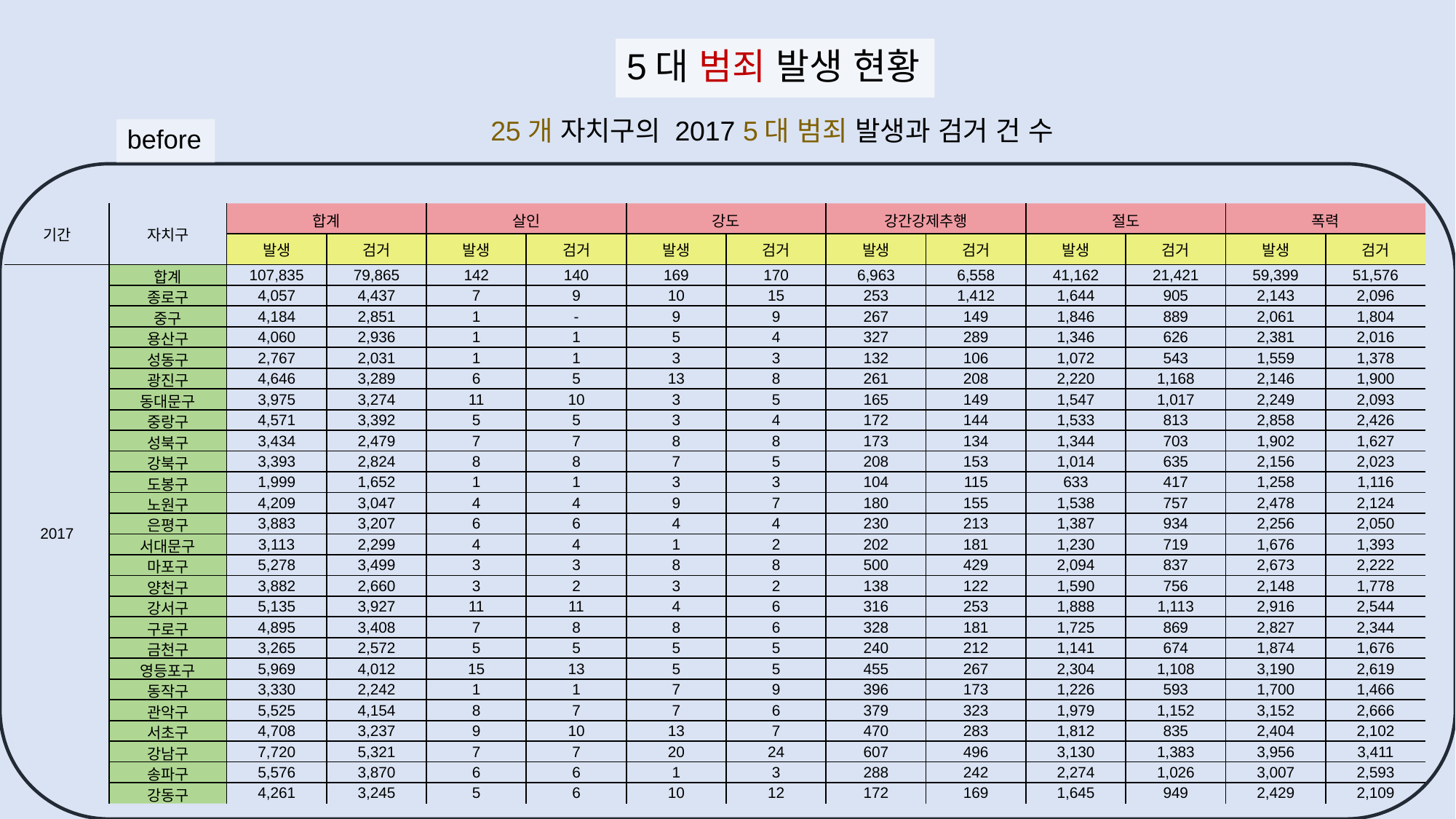

# 5대 범죄 발생 현황
25개 자치구의 2017 5대 범죄 발생과 검거 건 수
before

| 기간 | 자치구 | 합계 |  | 살인 |  | 강도 |  | 강간강제추행 |  | 절도 |  | 폭력 |  |
| --- | --- | --- | --- | --- | --- | --- | --- | --- | --- | --- | --- | --- | --- |
|  |  | 발생 | 검거 | 발생 | 검거 | 발생 | 검거 | 발생 | 검거 | 발생 | 검거 | 발생 | 검거 |
| 2017 | 합계 | 107,835 | 79,865 | 142 | 140 | 169 | 170 | 6,963 | 6,558 | 41,162 | 21,421 | 59,399 | 51,576 |
|  | 종로구 | 4,057 | 4,437 | 7 | 9 | 10 | 15 | 253 | 1,412 | 1,644 | 905 | 2,143 | 2,096 |
|  | 중구 | 4,184 | 2,851 | 1 | - | 9 | 9 | 267 | 149 | 1,846 | 889 | 2,061 | 1,804 |
|  | 용산구 | 4,060 | 2,936 | 1 | 1 | 5 | 4 | 327 | 289 | 1,346 | 626 | 2,381 | 2,016 |
|  | 성동구 | 2,767 | 2,031 | 1 | 1 | 3 | 3 | 132 | 106 | 1,072 | 543 | 1,559 | 1,378 |
|  | 광진구 | 4,646 | 3,289 | 6 | 5 | 13 | 8 | 261 | 208 | 2,220 | 1,168 | 2,146 | 1,900 |
|  | 동대문구 | 3,975 | 3,274 | 11 | 10 | 3 | 5 | 165 | 149 | 1,547 | 1,017 | 2,249 | 2,093 |
|  | 중랑구 | 4,571 | 3,392 | 5 | 5 | 3 | 4 | 172 | 144 | 1,533 | 813 | 2,858 | 2,426 |
|  | 성북구 | 3,434 | 2,479 | 7 | 7 | 8 | 8 | 173 | 134 | 1,344 | 703 | 1,902 | 1,627 |
|  | 강북구 | 3,393 | 2,824 | 8 | 8 | 7 | 5 | 208 | 153 | 1,014 | 635 | 2,156 | 2,023 |
|  | 도봉구 | 1,999 | 1,652 | 1 | 1 | 3 | 3 | 104 | 115 | 633 | 417 | 1,258 | 1,116 |
|  | 노원구 | 4,209 | 3,047 | 4 | 4 | 9 | 7 | 180 | 155 | 1,538 | 757 | 2,478 | 2,124 |
|  | 은평구 | 3,883 | 3,207 | 6 | 6 | 4 | 4 | 230 | 213 | 1,387 | 934 | 2,256 | 2,050 |
|  | 서대문구 | 3,113 | 2,299 | 4 | 4 | 1 | 2 | 202 | 181 | 1,230 | 719 | 1,676 | 1,393 |
|  | 마포구 | 5,278 | 3,499 | 3 | 3 | 8 | 8 | 500 | 429 | 2,094 | 837 | 2,673 | 2,222 |
|  | 양천구 | 3,882 | 2,660 | 3 | 2 | 3 | 2 | 138 | 122 | 1,590 | 756 | 2,148 | 1,778 |
|  | 강서구 | 5,135 | 3,927 | 11 | 11 | 4 | 6 | 316 | 253 | 1,888 | 1,113 | 2,916 | 2,544 |
|  | 구로구 | 4,895 | 3,408 | 7 | 8 | 8 | 6 | 328 | 181 | 1,725 | 869 | 2,827 | 2,344 |
|  | 금천구 | 3,265 | 2,572 | 5 | 5 | 5 | 5 | 240 | 212 | 1,141 | 674 | 1,874 | 1,676 |
|  | 영등포구 | 5,969 | 4,012 | 15 | 13 | 5 | 5 | 455 | 267 | 2,304 | 1,108 | 3,190 | 2,619 |
|  | 동작구 | 3,330 | 2,242 | 1 | 1 | 7 | 9 | 396 | 173 | 1,226 | 593 | 1,700 | 1,466 |
|  | 관악구 | 5,525 | 4,154 | 8 | 7 | 7 | 6 | 379 | 323 | 1,979 | 1,152 | 3,152 | 2,666 |
|  | 서초구 | 4,708 | 3,237 | 9 | 10 | 13 | 7 | 470 | 283 | 1,812 | 835 | 2,404 | 2,102 |
|  | 강남구 | 7,720 | 5,321 | 7 | 7 | 20 | 24 | 607 | 496 | 3,130 | 1,383 | 3,956 | 3,411 |
|  | 송파구 | 5,576 | 3,870 | 6 | 6 | 1 | 3 | 288 | 242 | 2,274 | 1,026 | 3,007 | 2,593 |
|  | 강동구 | 4,261 | 3,245 | 5 | 6 | 10 | 12 | 172 | 169 | 1,645 | 949 | 2,429 | 2,109 |